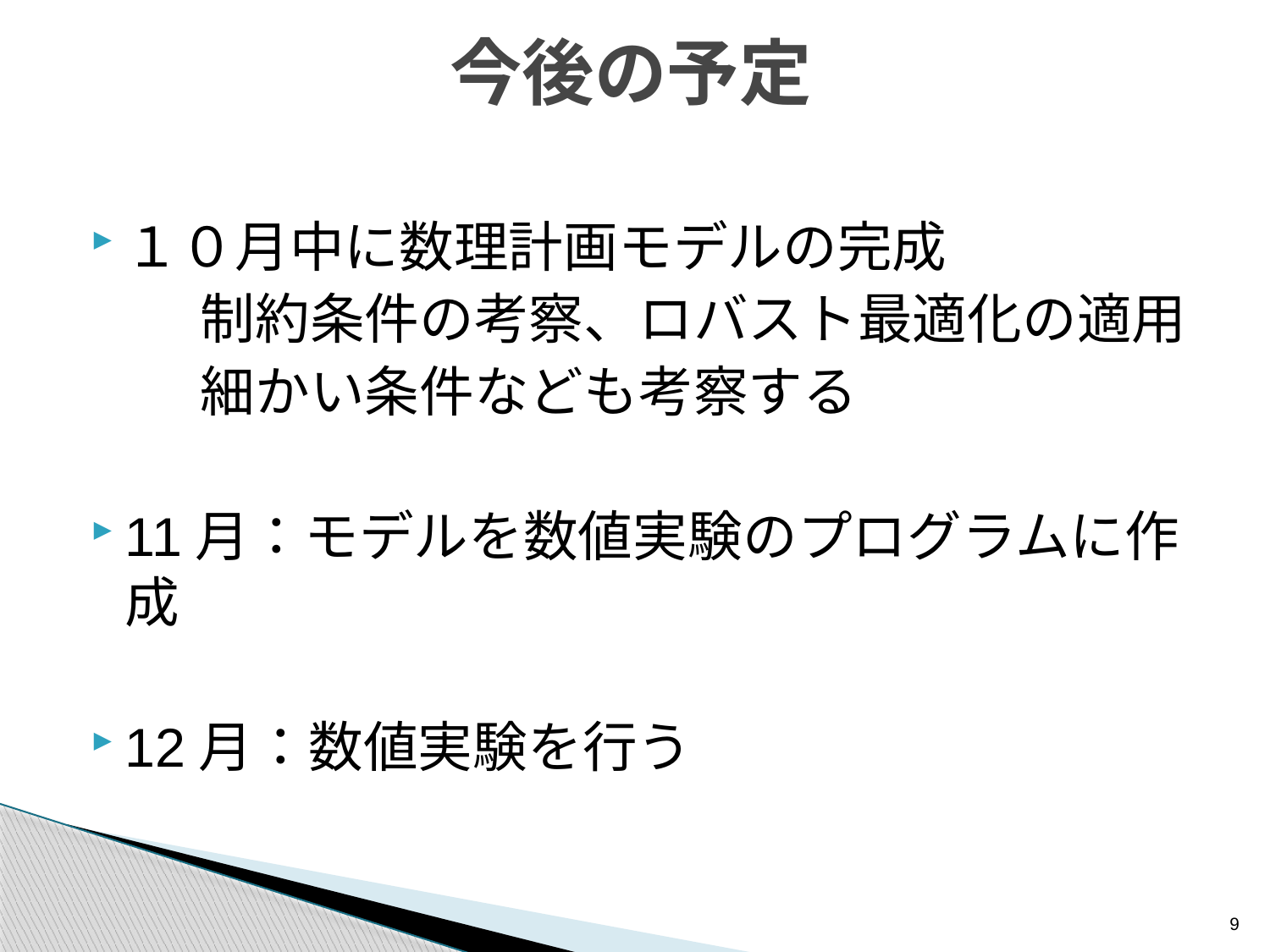

# 今後の予定
１０月中に数理計画モデルの完成
　　制約条件の考察、ロバスト最適化の適用
　　細かい条件なども考察する

11月：モデルを数値実験のプログラムに作成

12月：数値実験を行う
9